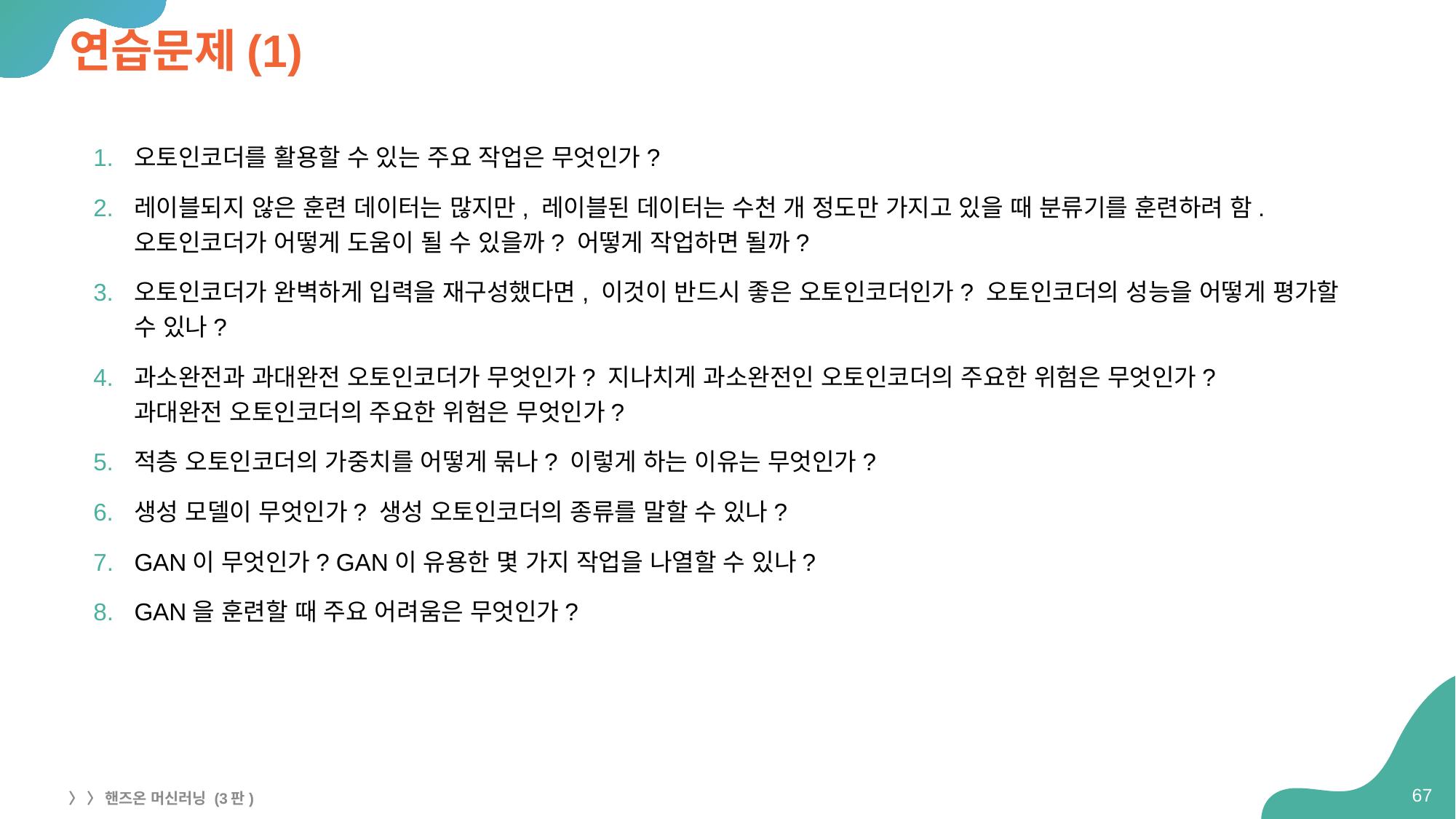

# 연습문제(1)
오토인코더를 활용할 수 있는 주요 작업은 무엇인가?
레이블되지 않은 훈련 데이터는 많지만, 레이블된 데이터는 수천 개 정도만 가지고 있을 때 분류기를 훈련하려 함. 오토인코더가 어떻게 도움이 될 수 있을까? 어떻게 작업하면 될까?
오토인코더가 완벽하게 입력을 재구성했다면, 이것이 반드시 좋은 오토인코더인가? 오토인코더의 성능을 어떻게 평가할 수 있나?
과소완전과 과대완전 오토인코더가 무엇인가? 지나치게 과소완전인 오토인코더의 주요한 위험은 무엇인가?
과대완전 오토인코더의 주요한 위험은 무엇인가?
적층 오토인코더의 가중치를 어떻게 묶나? 이렇게 하는 이유는 무엇인가?
생성 모델이 무엇인가? 생성 오토인코더의 종류를 말할 수 있나?
GAN이 무엇인가? GAN이 유용한 몇 가지 작업을 나열할 수 있나?
GAN을 훈련할 때 주요 어려움은 무엇인가?
67
〉 〉 핸즈온 머신러닝 (3판)